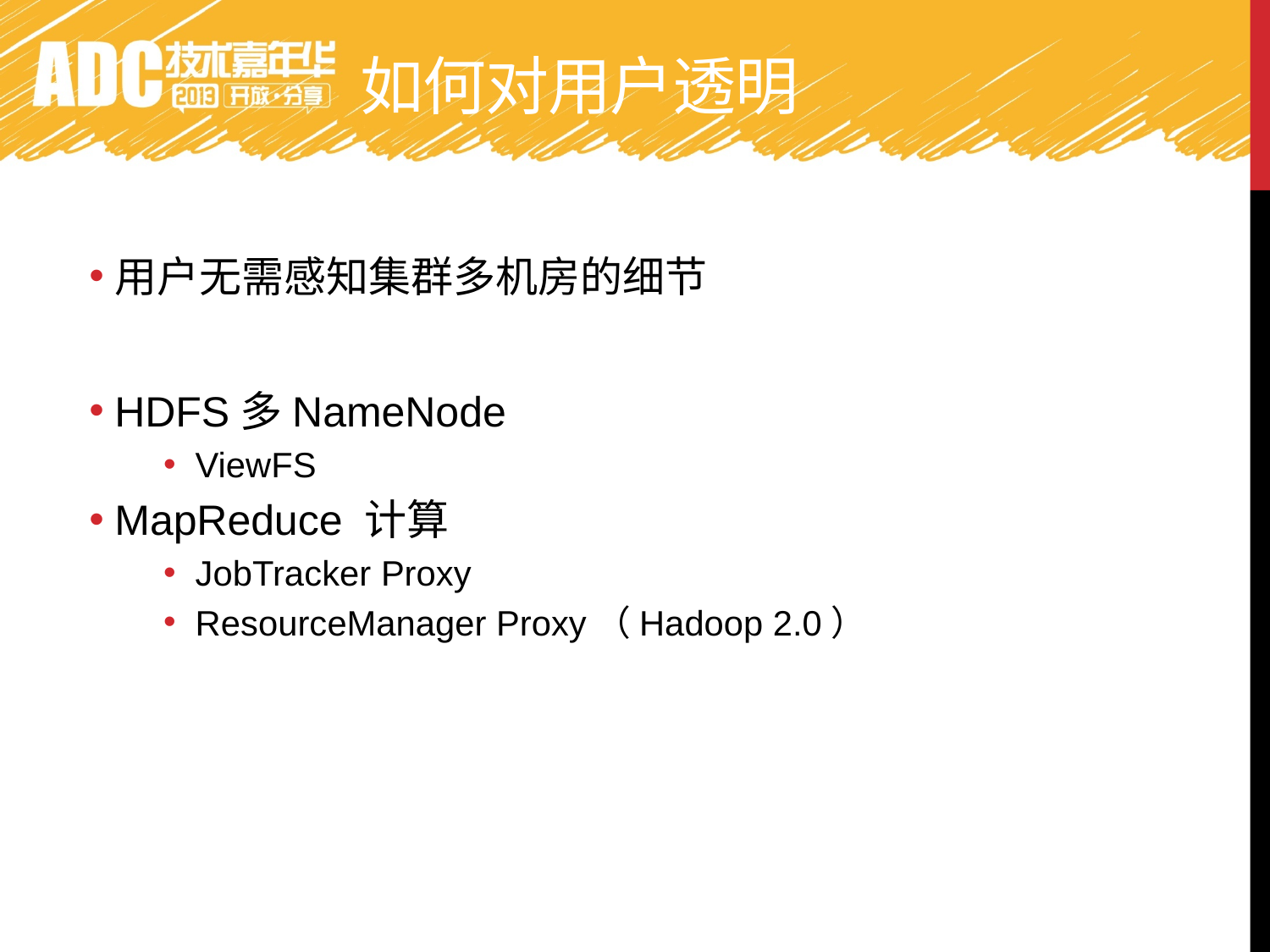

# 如何对用户透明
用户无需感知集群多机房的细节

HDFS多NameNode
ViewFS
MapReduce 计算
JobTracker Proxy
ResourceManager Proxy（Hadoop 2.0）